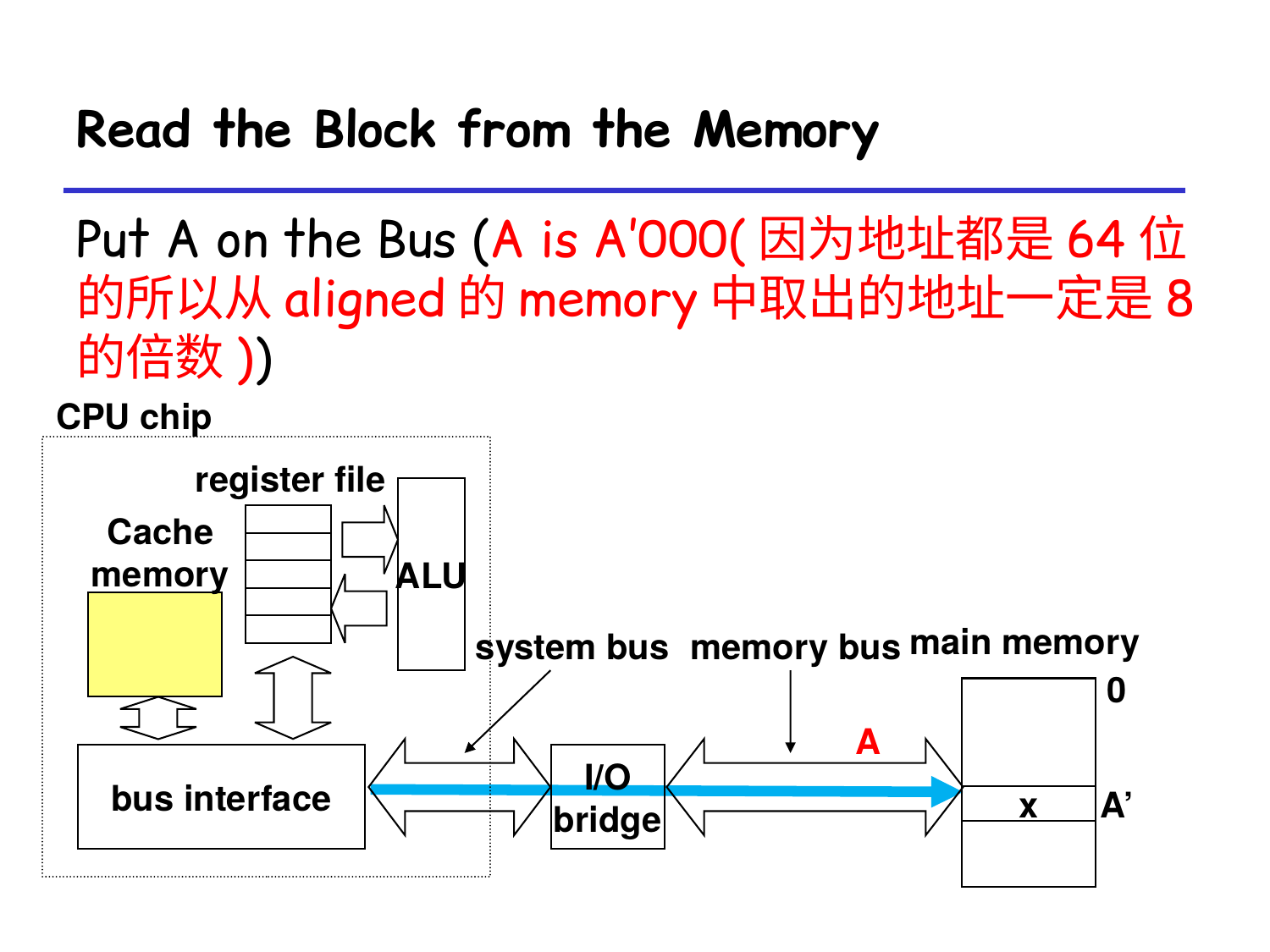

# Read the Block from the Memory
Put A on the Bus (A is A’000(因为地址都是64位的所以从aligned的memory中取出的地址一定是8的倍数))
CPU chip

register file
ALU
Cache
memory

main memory

system bus
memory bus

0

A

bus interface
I/O
bridge
A’
x

45